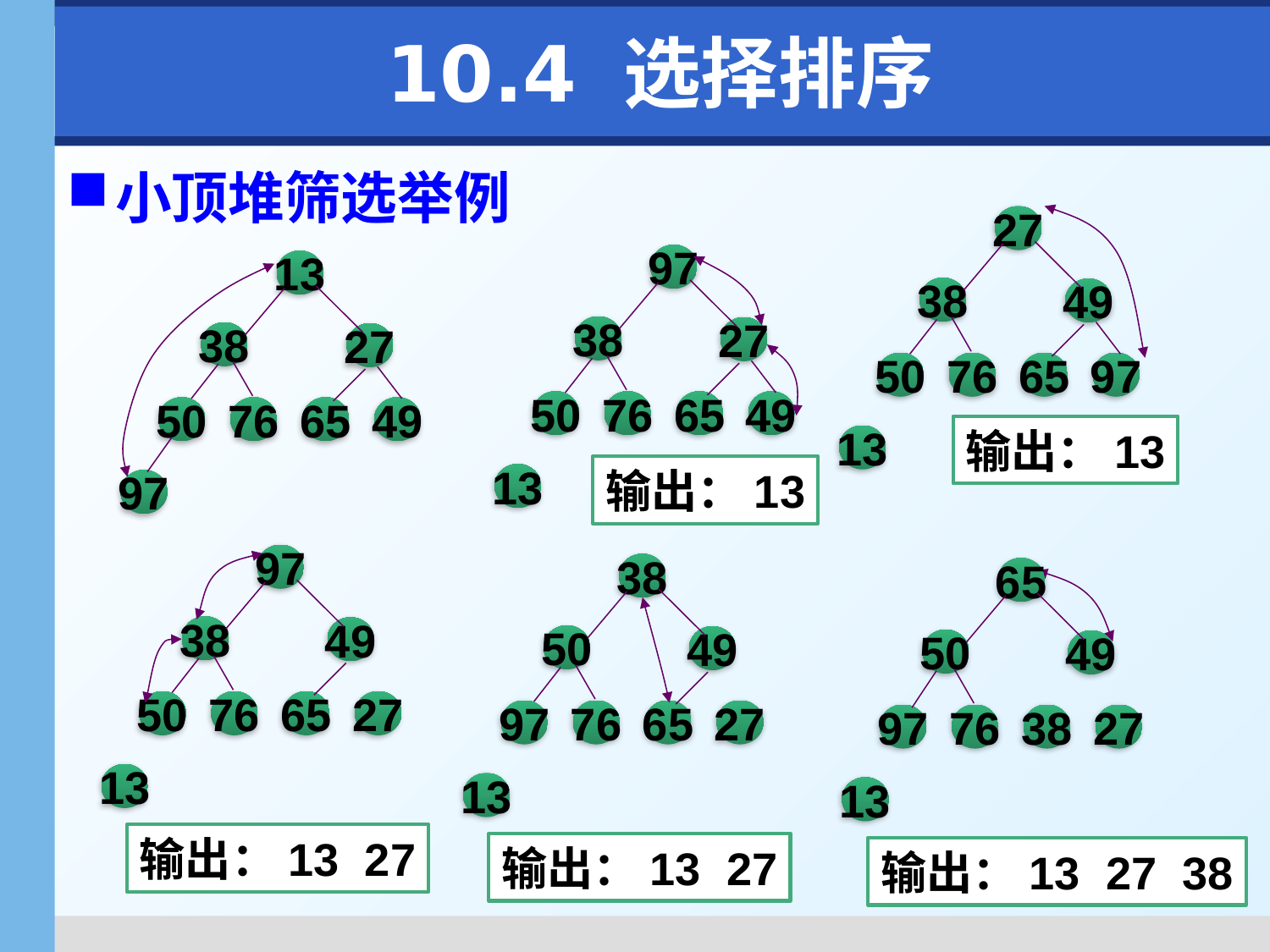

# 10.4 选择排序
小顶堆筛选举例
27

38
49

50
76
65
97
输出：13
13

97

38
27

50
76
65
49
输出：13
13
13

38
27

50
76
65
49

97

97

38
49

50
76
65
27
13
输出：13  27

38

50
49

97
76
65
27
13
输出：13  27
65

50
49

97
76
38
27
13
输出：13  27  38